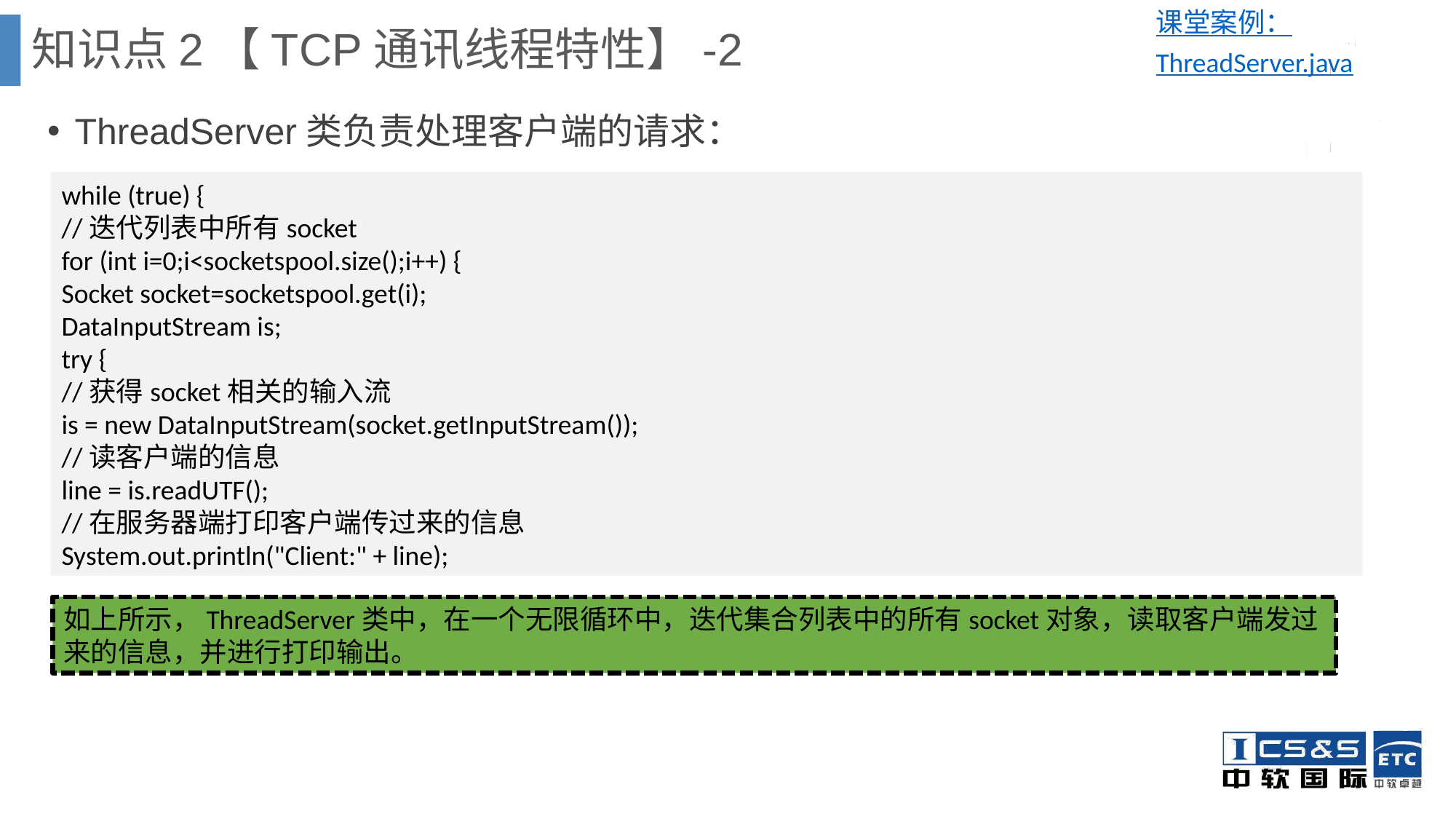

课堂案例：ThreadServer.java
知识点2【TCP通讯线程特性】-2
ThreadServer类负责处理客户端的请求：
while (true) {
//迭代列表中所有socket
for (int i=0;i<socketspool.size();i++) {
Socket socket=socketspool.get(i);
DataInputStream is;
try {
//获得socket相关的输入流
is = new DataInputStream(socket.getInputStream());
//读客户端的信息
line = is.readUTF();
//在服务器端打印客户端传过来的信息
System.out.println("Client:" + line);
如上所示，ThreadServer类中，在一个无限循环中，迭代集合列表中的所有socket对象，读取客户端发过来的信息，并进行打印输出。